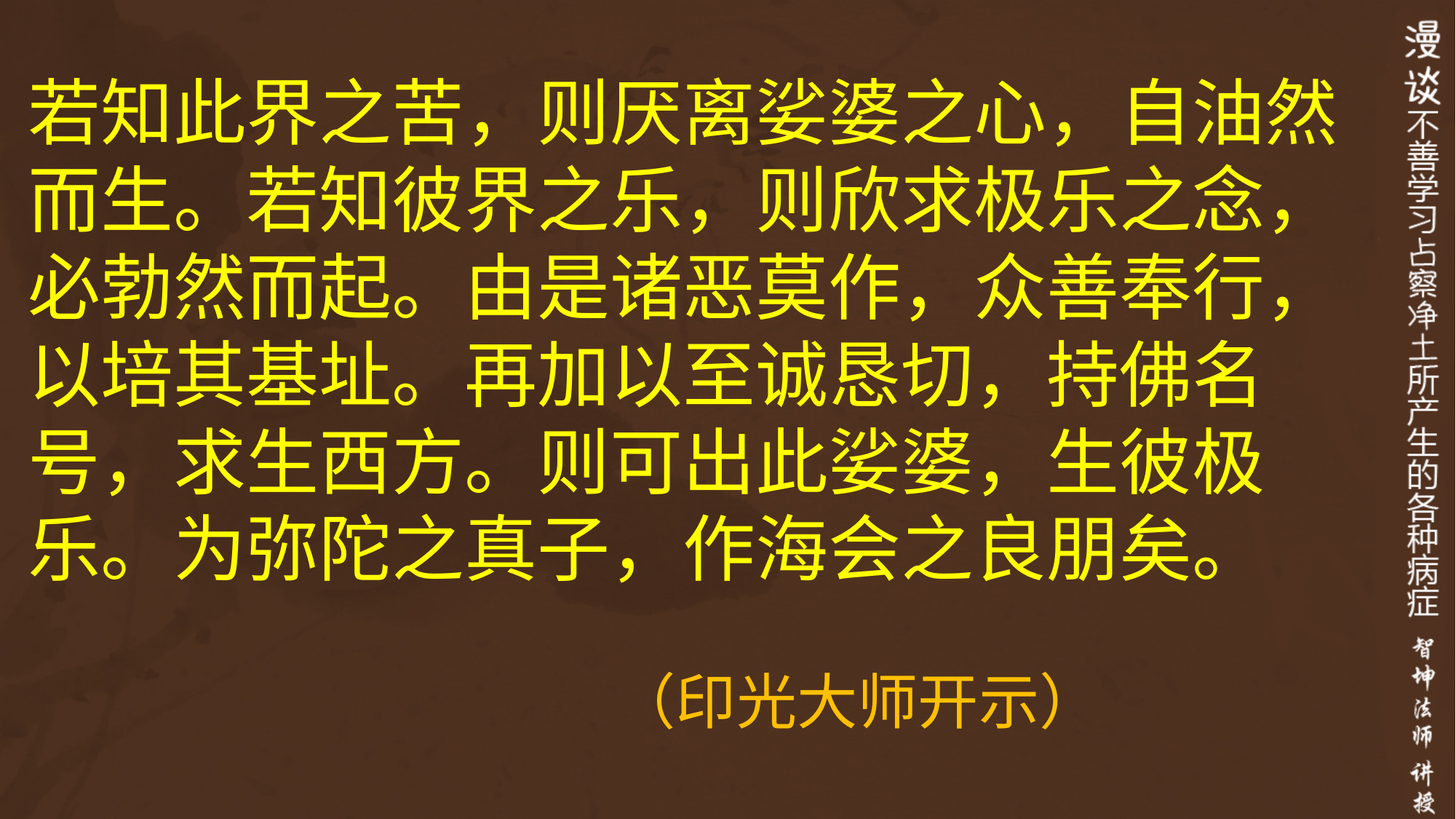

若知此界之苦，则厌离娑婆之心，自油然而生。若知彼界之乐，则欣求极乐之念，必勃然而起。由是诸恶莫作，众善奉行，以培其基址。再加以至诚恳切，持佛名号，求生西方。则可出此娑婆，生彼极乐。为弥陀之真子，作海会之良朋矣。

                                          （印光大师开示）